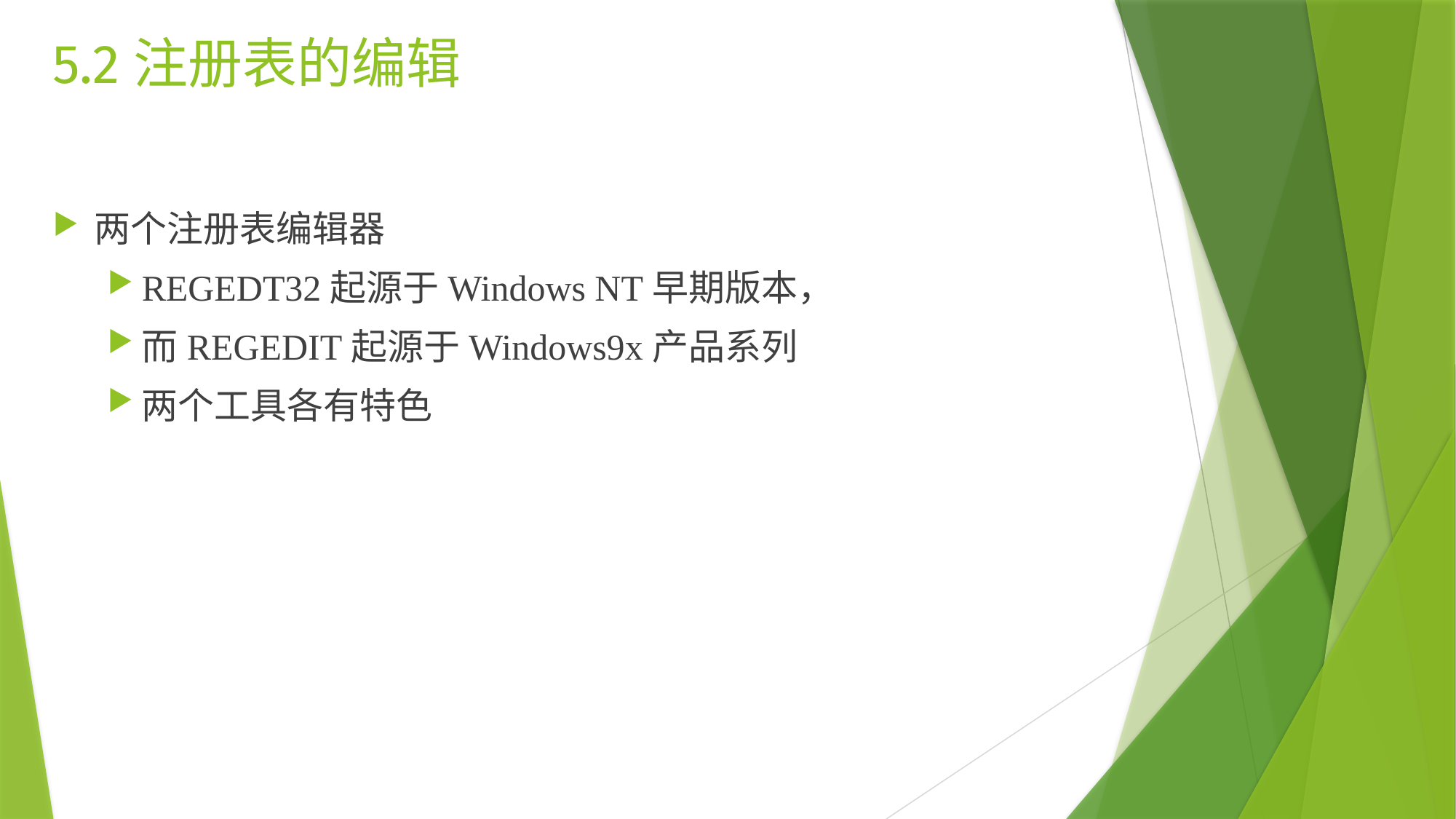

5.2注册表的编辑
两个注册表编辑器
REGEDT32起源于Windows NT早期版本，
而REGEDIT起源于Windows9x产品系列
两个工具各有特色